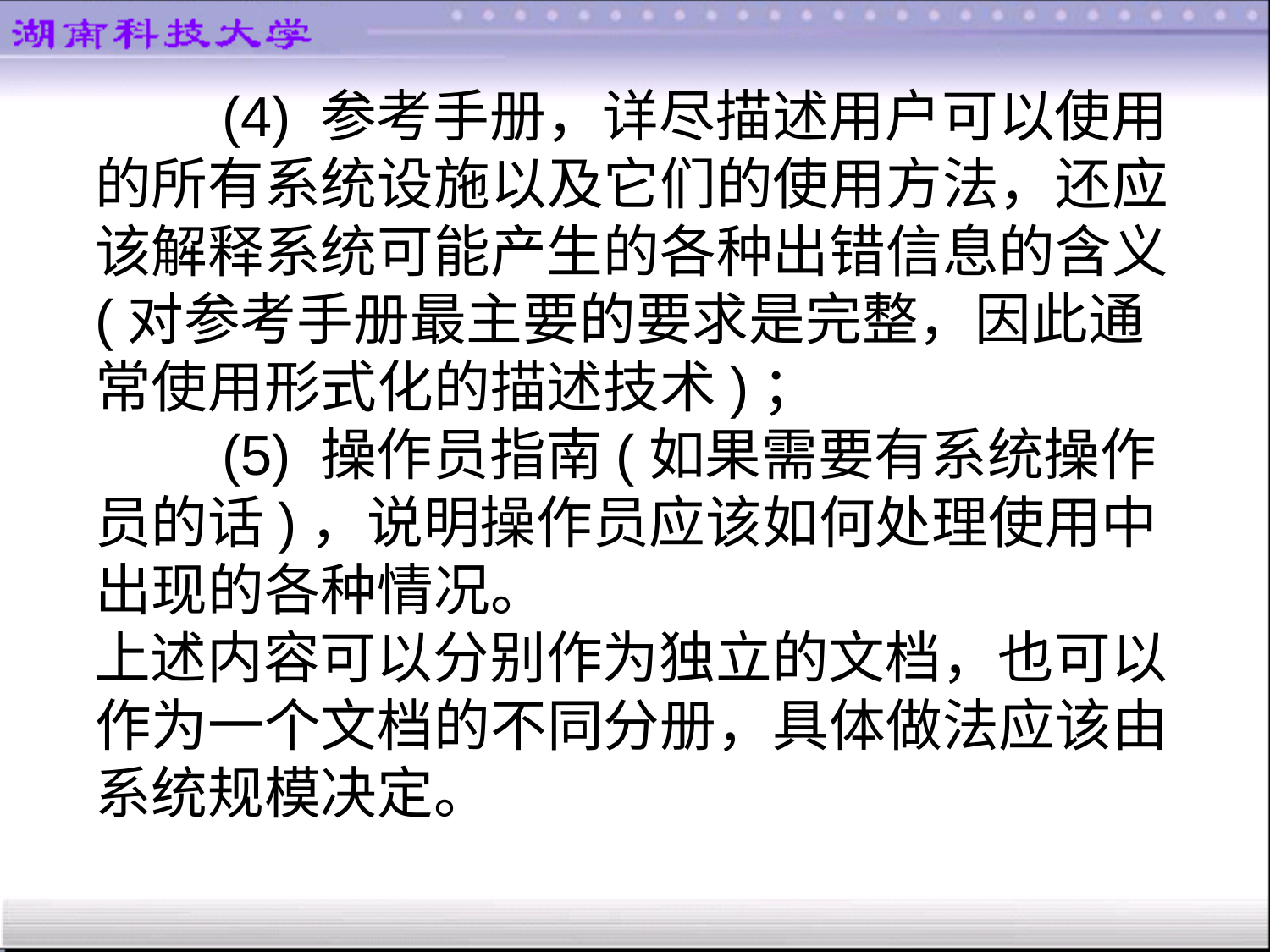

(4) 参考手册，详尽描述用户可以使用的所有系统设施以及它们的使用方法，还应该解释系统可能产生的各种出错信息的含义(对参考手册最主要的要求是完整，因此通常使用形式化的描述技术)；
		(5) 操作员指南(如果需要有系统操作员的话)，说明操作员应该如何处理使用中出现的各种情况。
上述内容可以分别作为独立的文档，也可以作为一个文档的不同分册，具体做法应该由系统规模决定。